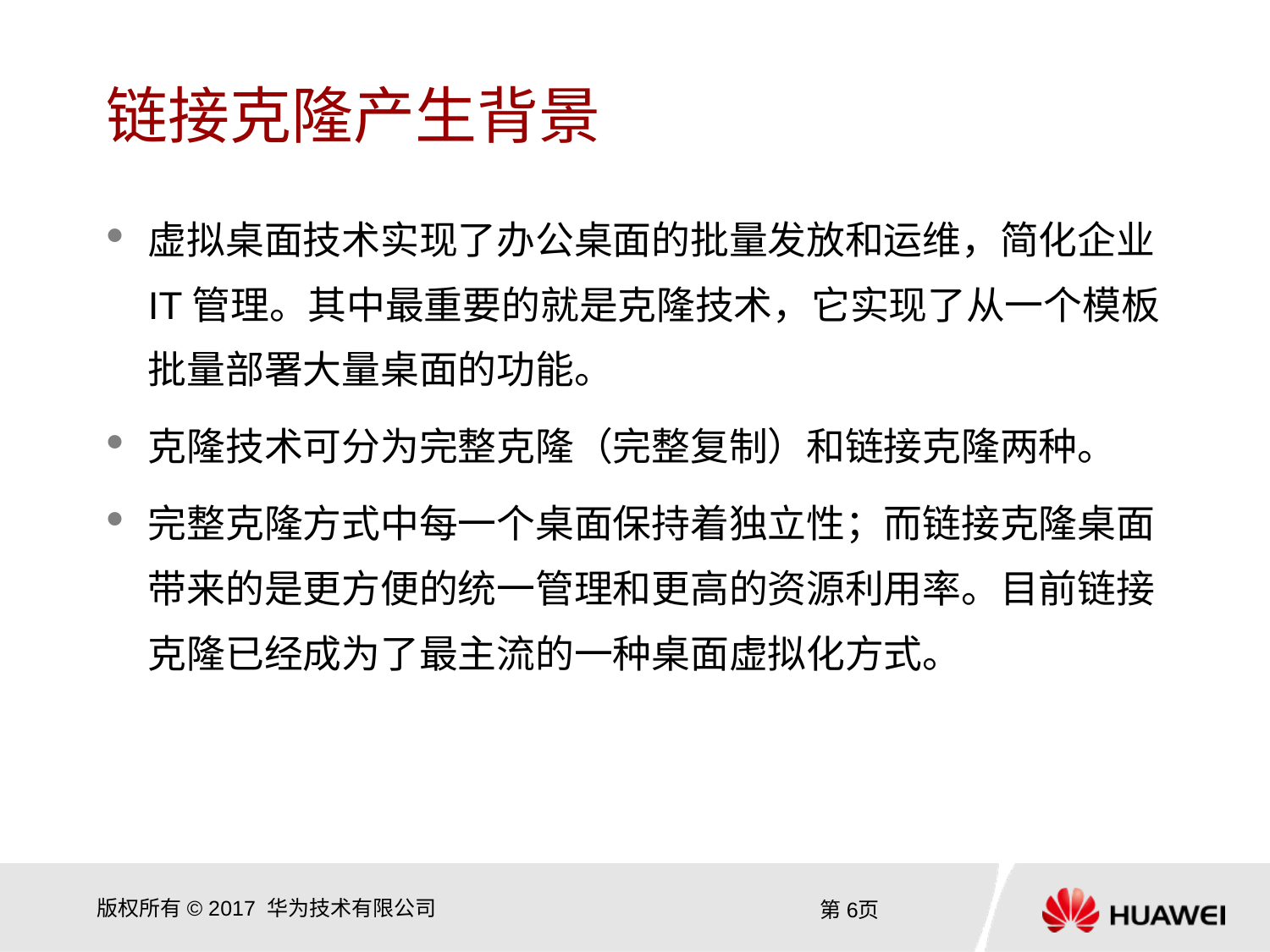

# 链接克隆产生背景
虚拟桌面技术实现了办公桌面的批量发放和运维，简化企业IT管理。其中最重要的就是克隆技术，它实现了从一个模板批量部署大量桌面的功能。
克隆技术可分为完整克隆（完整复制）和链接克隆两种。
完整克隆方式中每一个桌面保持着独立性；而链接克隆桌面带来的是更方便的统一管理和更高的资源利用率。目前链接克隆已经成为了最主流的一种桌面虚拟化方式。